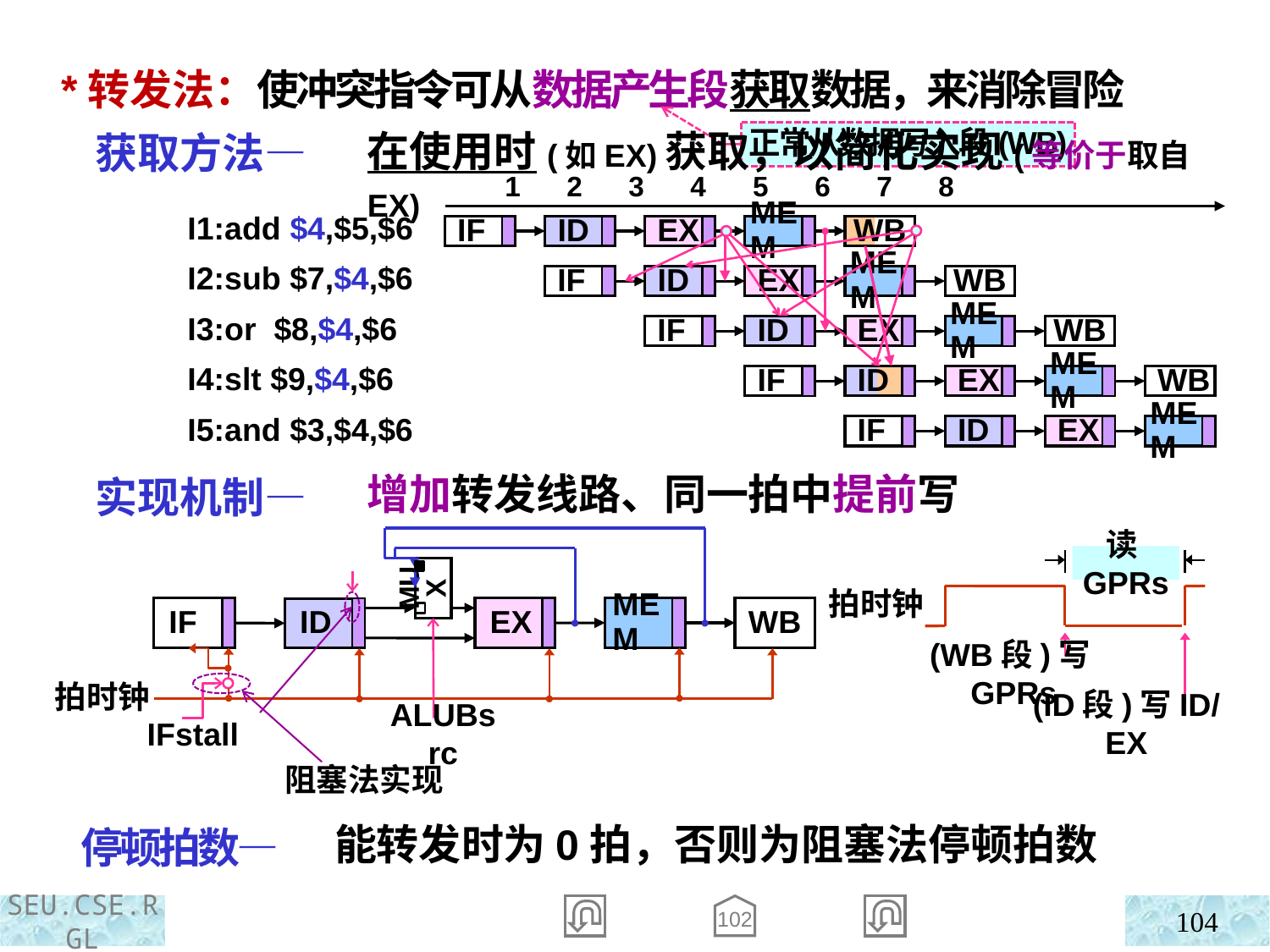

*转发法：使冲突指令可从数据产生段获取数据，来消除冒险
     获取方法—

     实现机制—

     停顿拍数—
在使用时(如EX)获取，以简化实现(等价于取自EX)
正常从数据写入段(WB)
1      2      3      4      5      6      7      8
I1:add $4,$5,$6
I2:sub $7,$4,$6
I3:or  $8,$4,$6
I4:slt $9,$4,$6
I5:and $3,$4,$6

IF

EX

MEM

WB
ID

IF

EX

MEM

WB
ID
IF

EX

MEM

WB
ID
IF

EX

MEM

WB
ID
IF

EX

MEM

ID

增加转发线路、同一拍中提前写
MUX

IF
EX

MEM

WB

ID

拍时钟
IFstall
ALUBsrc
读GPRs
拍时钟
(WB段)写GPRs
(ID段)写ID/EX

阻塞法实现
能转发时为0拍，否则为阻塞法停顿拍数
102

104